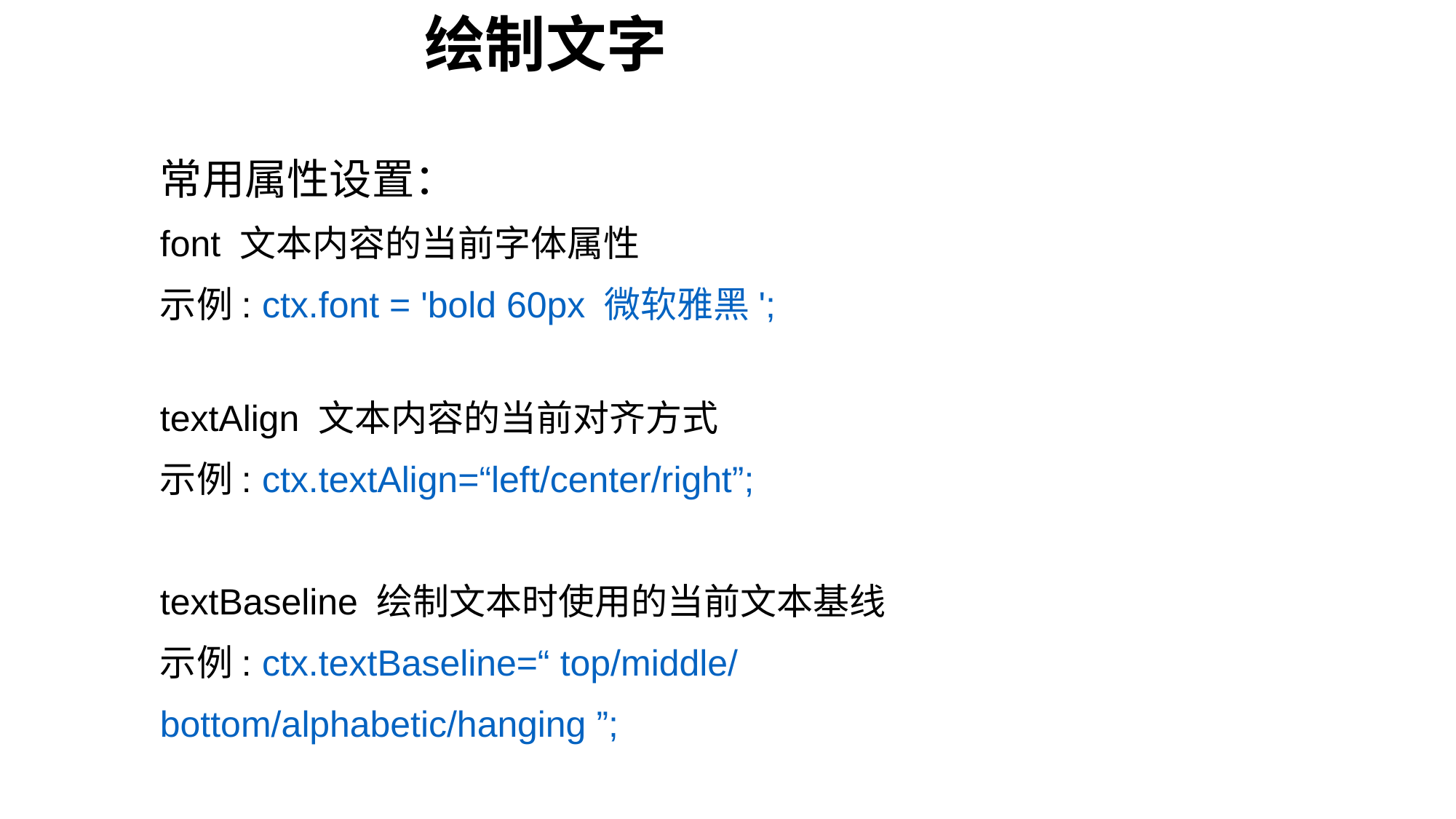

绘制文字
常用属性设置：
font 文本内容的当前字体属性
示例: ctx.font = 'bold 60px 微软雅黑';

textAlign 文本内容的当前对齐方式
示例: ctx.textAlign=“left/center/right”;

textBaseline 绘制文本时使用的当前文本基线
示例: ctx.textBaseline=“ top/middle/ bottom/alphabetic/hanging ”;